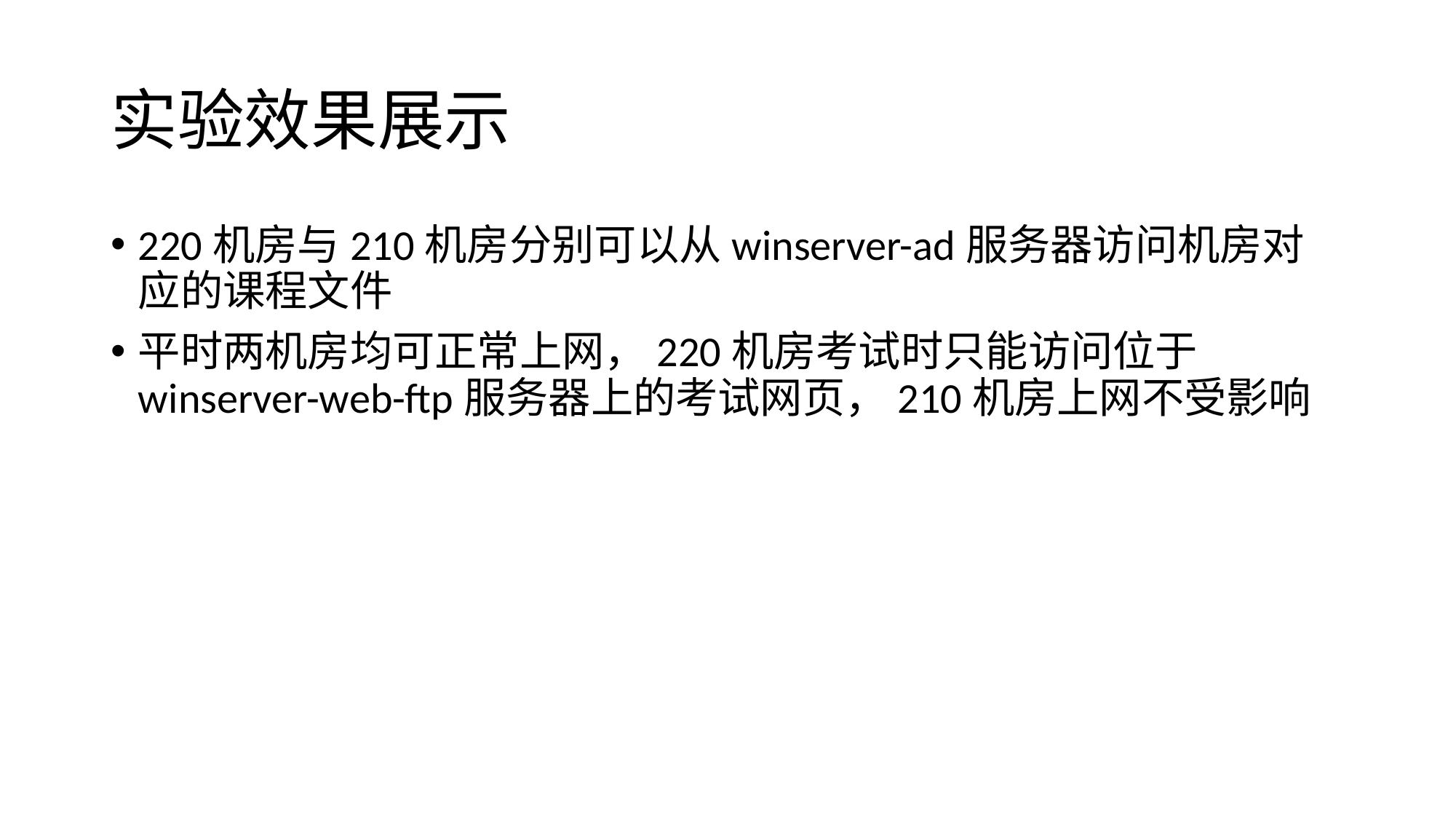

# 实验效果展示
220机房与210机房分别可以从winserver-ad服务器访问机房对应的课程文件
平时两机房均可正常上网，220机房考试时只能访问位于winserver-web-ftp服务器上的考试网页，210机房上网不受影响